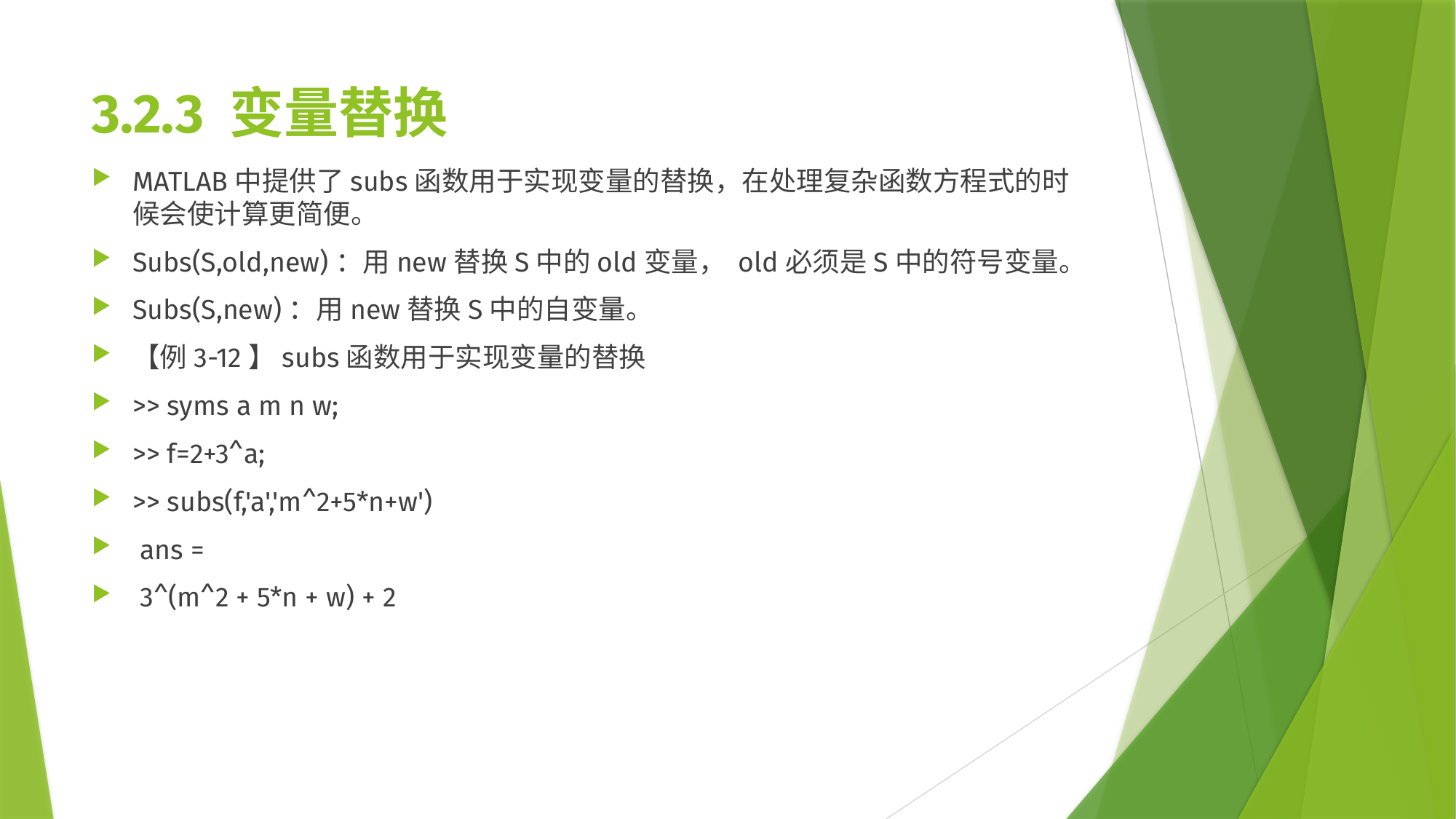

# 3.2.3 变量替换
MATLAB中提供了subs函数用于实现变量的替换，在处理复杂函数方程式的时候会使计算更简便。
Subs(S,old,new)：用new替换S中的old变量， old必须是S中的符号变量。
Subs(S,new)：用new替换S中的自变量。
【例3-12】subs函数用于实现变量的替换
>> syms a m n w;
>> f=2+3^a;
>> subs(f,'a','m^2+5*n+w')
 ans =
 3^(m^2 + 5*n + w) + 2